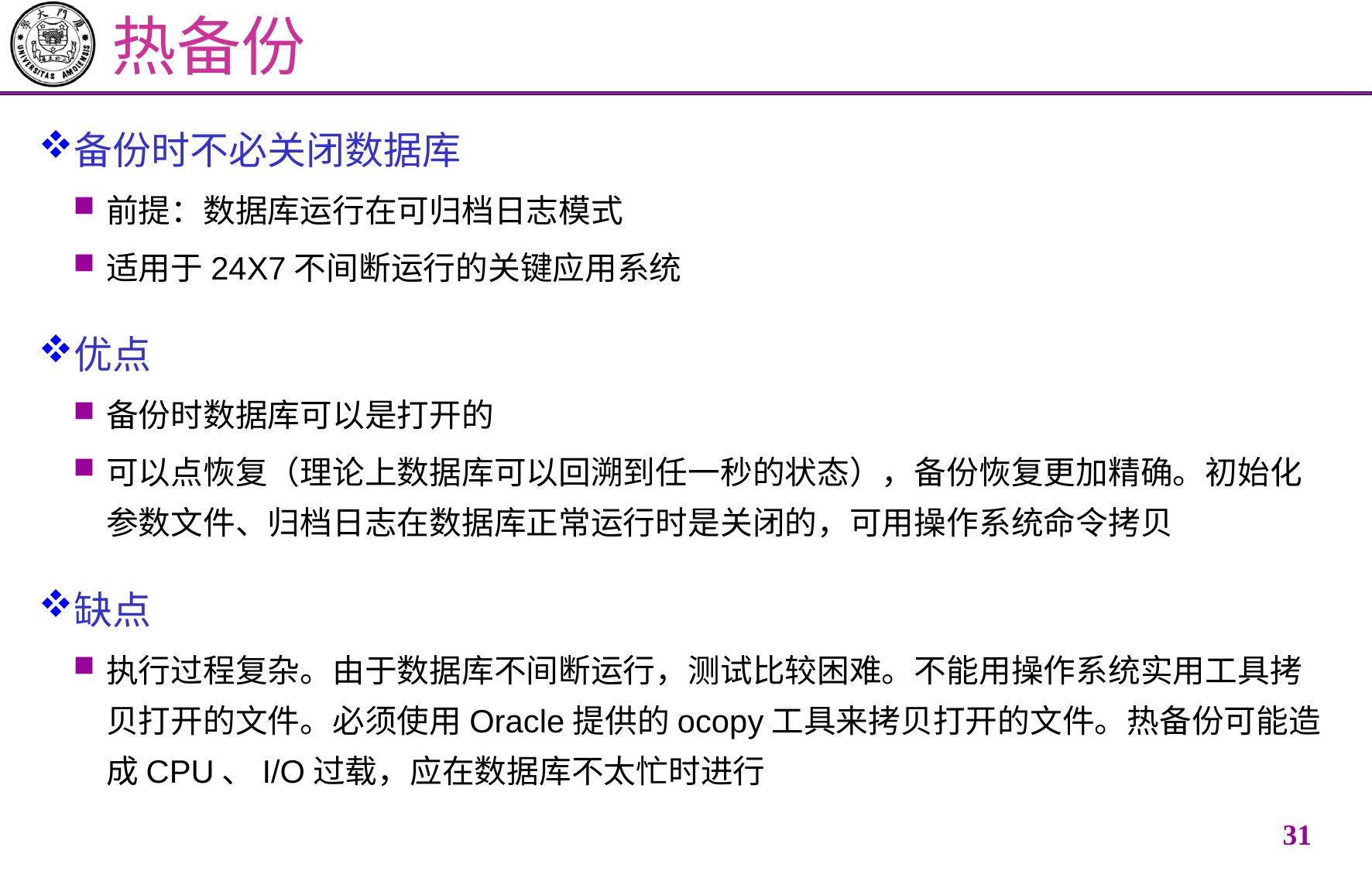

# 热备份
备份时不必关闭数据库
前提：数据库运行在可归档日志模式
适用于24X7不间断运行的关键应用系统

优点
备份时数据库可以是打开的
可以点恢复（理论上数据库可以回溯到任一秒的状态），备份恢复更加精确。初始化参数文件、归档日志在数据库正常运行时是关闭的，可用操作系统命令拷贝

缺点
执行过程复杂。由于数据库不间断运行，测试比较困难。不能用操作系统实用工具拷贝打开的文件。必须使用Oracle提供的ocopy工具来拷贝打开的文件。热备份可能造成CPU、I/O过载，应在数据库不太忙时进行
31